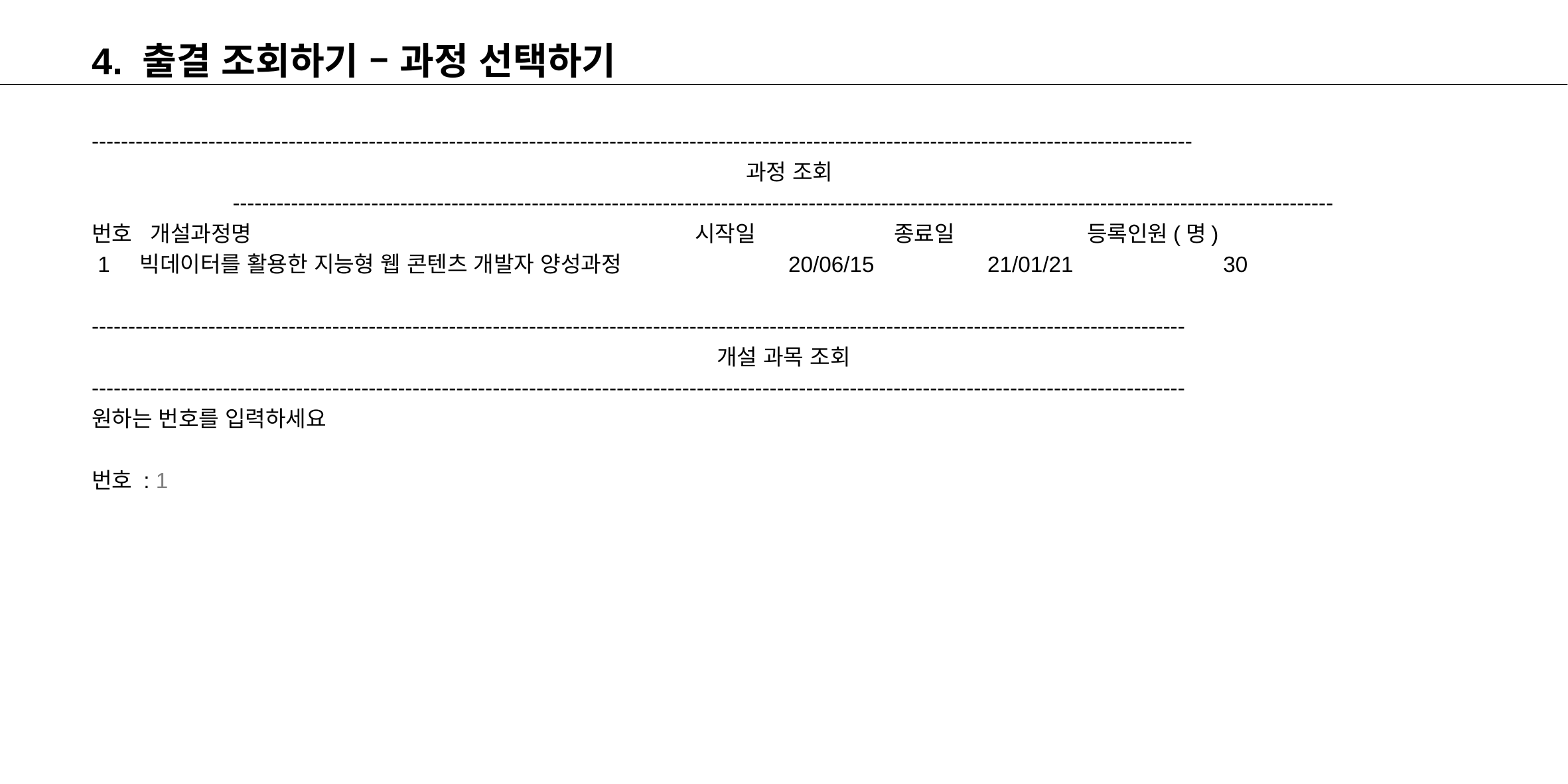

# 4. 출결 조회하기 – 과정 선택하기
-------------------------------------------------------------------------------------------------------------------------------------------------------
 과정 조회
-------------------------------------------------------------------------------------------------------------------------------------------------------
번호   개설과정명    					 시작일   		 종료일 		등록인원(명)
 1    빅데이터를 활용한 지능형 웹 콘텐츠 개발자 양성과정		20/06/15		21/01/21	     	      30

------------------------------------------------------------------------------------------------------------------------------------------------------
개설 과목 조회
------------------------------------------------------------------------------------------------------------------------------------------------------
원하는 번호를 입력하세요

번호 : 1